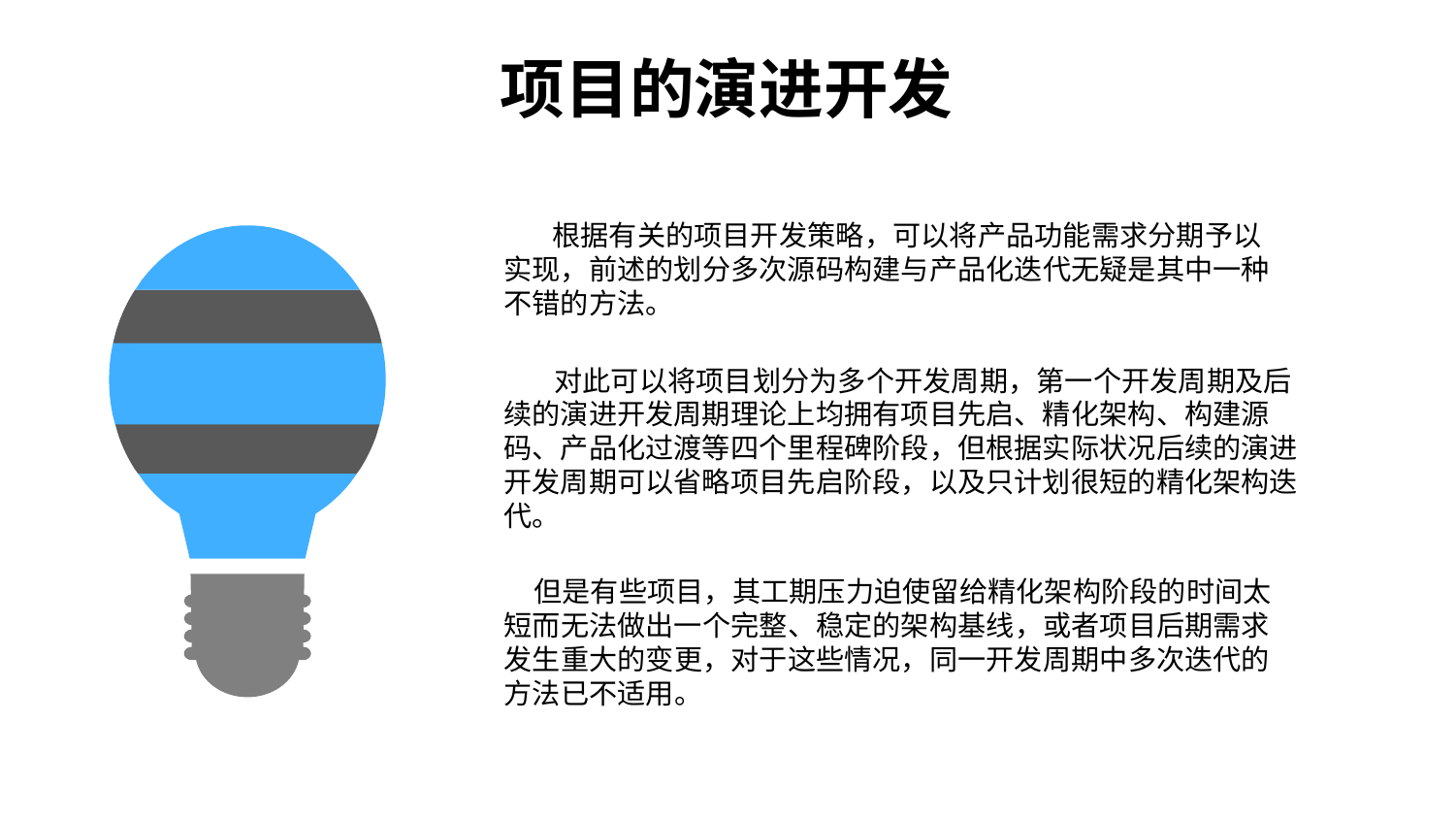

项目的演进开发
        根据有关的项目开发策略，可以将产品功能需求分期予以实现，前述的划分多次源码构建与产品化迭代无疑是其中一种不错的方法。

        对此可以将项目划分为多个开发周期，第一个开发周期及后续的演进开发周期理论上均拥有项目先启、精化架构、构建源码、产品化过渡等四个里程碑阶段，但根据实际状况后续的演进开发周期可以省略项目先启阶段，以及只计划很短的精化架构迭代。

    但是有些项目，其工期压力迫使留给精化架构阶段的时间太短而无法做出一个完整、稳定的架构基线，或者项目后期需求发生重大的变更，对于这些情况，同一开发周期中多次迭代的方法已不适用。